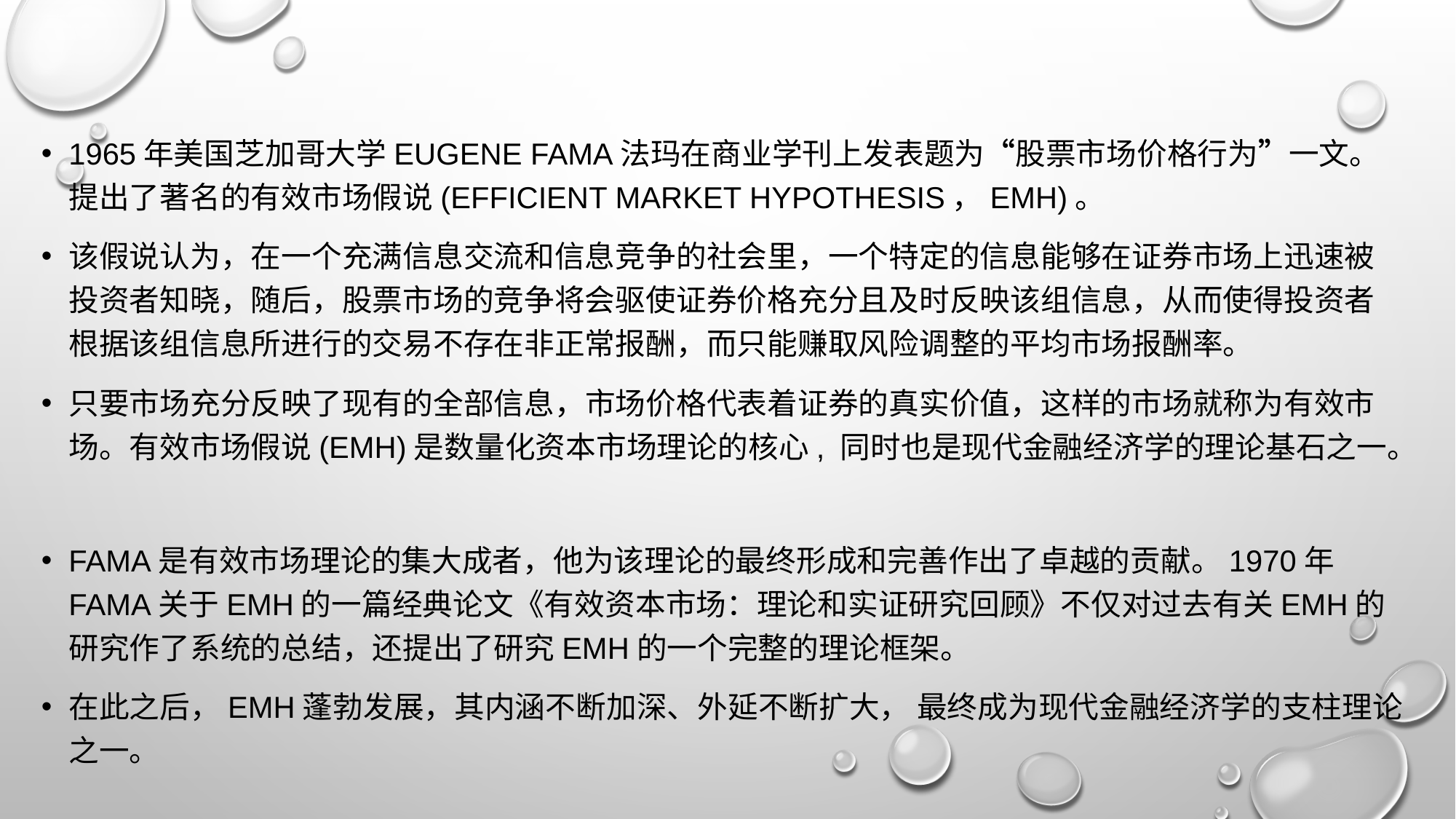

1965年美国芝加哥大学Eugene Fama法玛在商业学刊上发表题为“股票市场价格行为”一文。提出了著名的有效市场假说(Efficient Market Hypothesis，EMH)。
该假说认为，在一个充满信息交流和信息竞争的社会里，一个特定的信息能够在证券市场上迅速被投资者知晓，随后，股票市场的竞争将会驱使证券价格充分且及时反映该组信息，从而使得投资者根据该组信息所进行的交易不存在非正常报酬，而只能赚取风险调整的平均市场报酬率。

只要市场充分反映了现有的全部信息，市场价格代表着证券的真实价值，这样的市场就称为有效市场。有效市场假说(EMH)是数量化资本市场理论的核心, 同时也是现代金融经济学的理论基石之一。

Fama是有效市场理论的集大成者，他为该理论的最终形成和完善作出了卓越的贡献。1970年Fama关于EMH的一篇经典论文《有效资本市场：理论和实证研究回顾》不仅对过去有关EMH的研究作了系统的总结，还提出了研究EMH的一个完整的理论框架。
在此之后，EMH蓬勃发展，其内涵不断加深、外延不断扩大， 最终成为现代金融经济学的支柱理论之一。